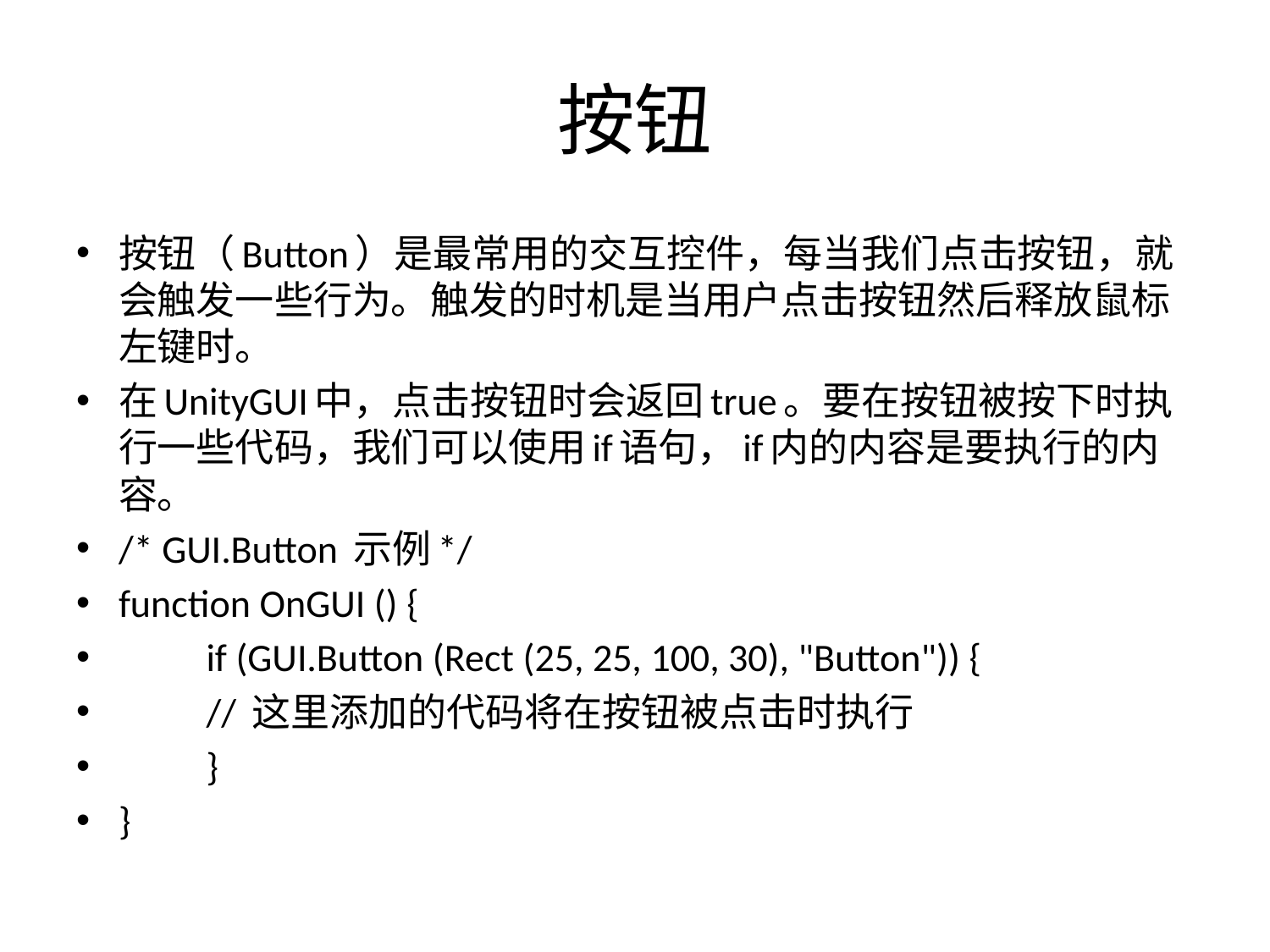

# 按钮
按钮（Button）是最常用的交互控件，每当我们点击按钮，就会触发一些行为。触发的时机是当用户点击按钮然后释放鼠标左键时。
在UnityGUI中，点击按钮时会返回true。要在按钮被按下时执行一些代码，我们可以使用if语句，if内的内容是要执行的内容。
/* GUI.Button 示例*/
function OnGUI () {
	if (GUI.Button (Rect (25, 25, 100, 30), "Button")) {
		// 这里添加的代码将在按钮被点击时执行
	}
}